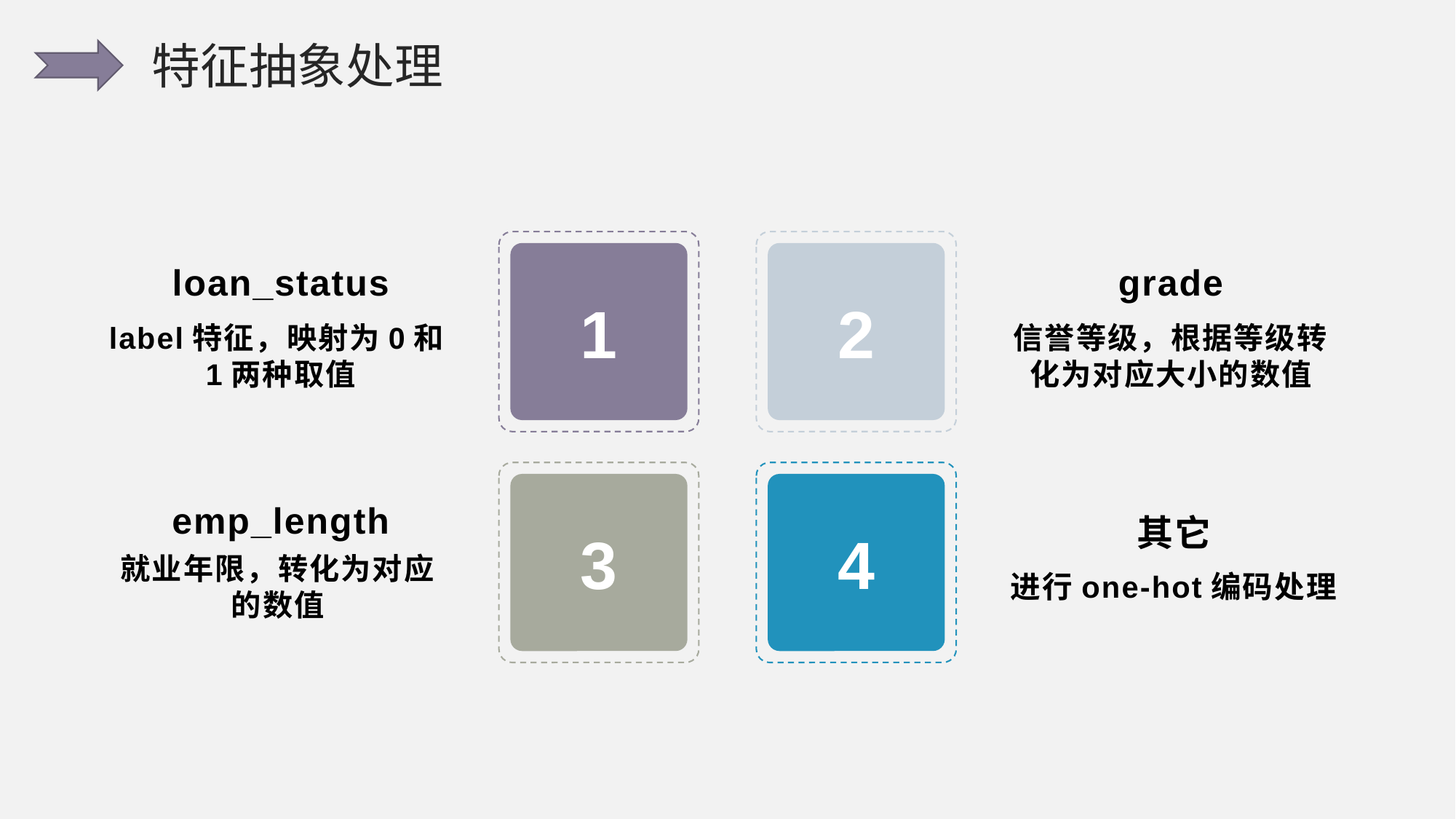

特征抽象处理

1
2

3
4
loan_status
label特征，映射为0和1两种取值
grade
信誉等级，根据等级转化为对应大小的数值
emp_length
就业年限，转化为对应的数值
其它
进行one-hot编码处理